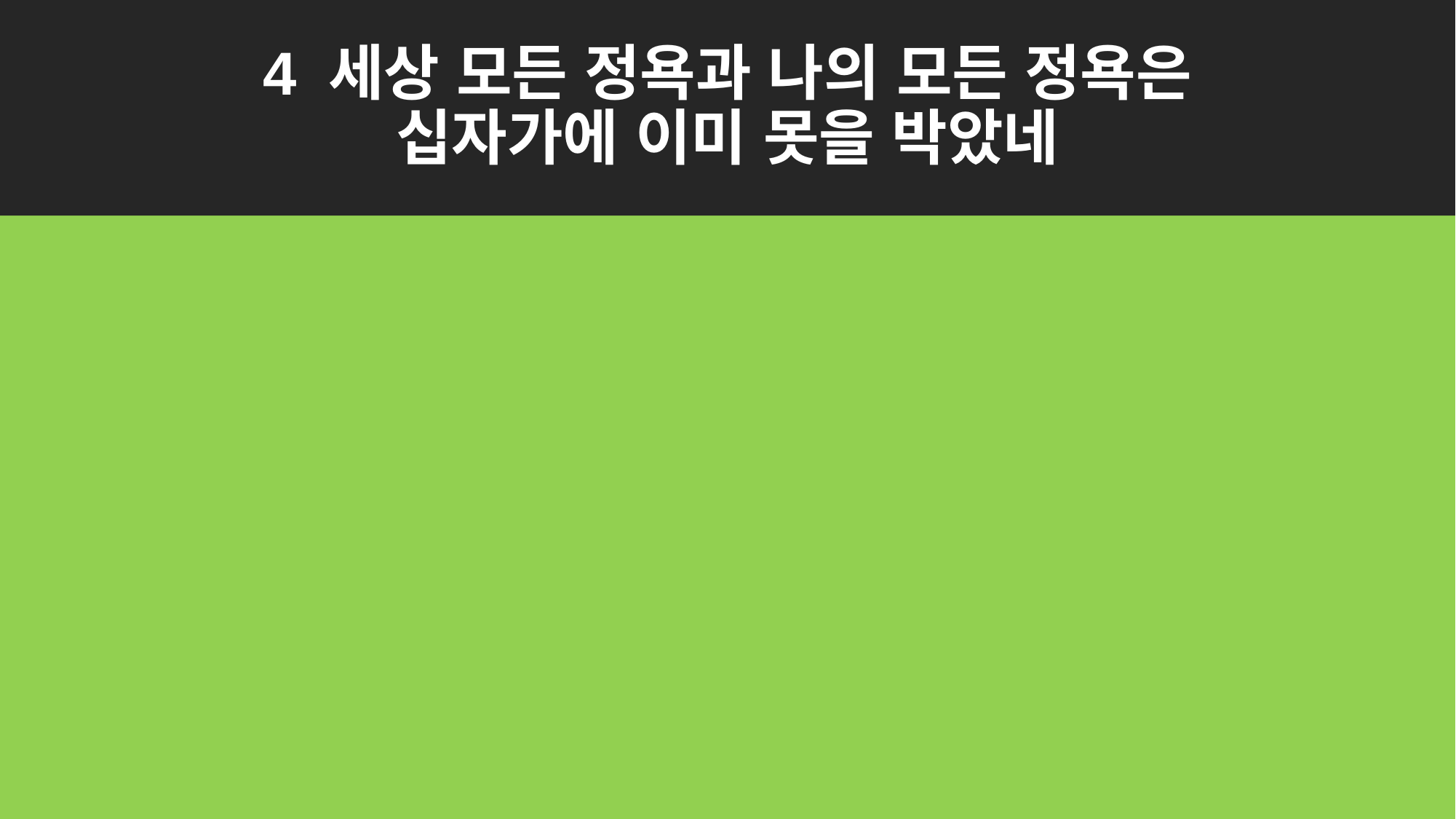

# 4 세상 모든 정욕과 나의 모든 정욕은 십자가에 이미 못을 박았네